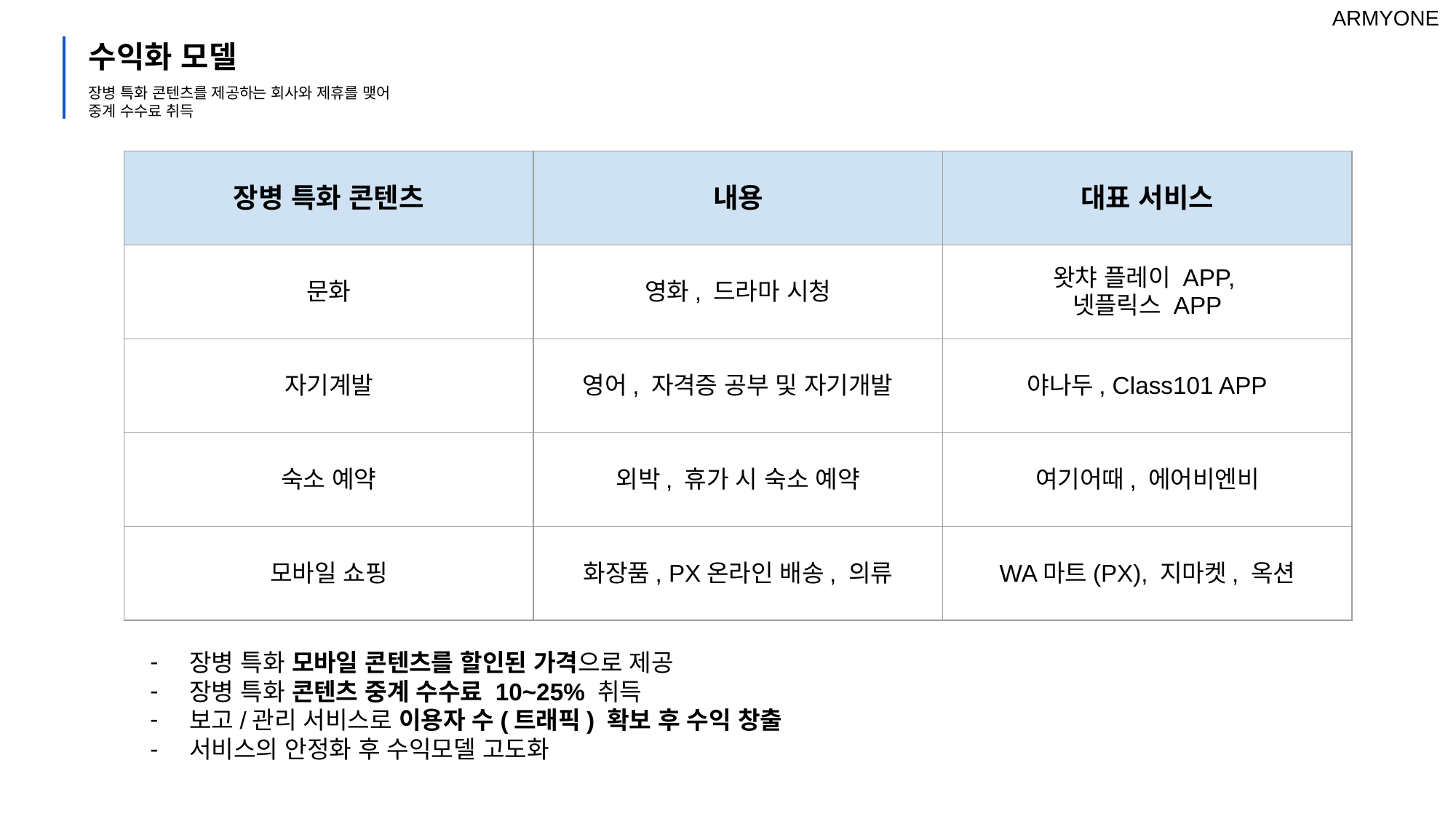

ARMYONE
수익화 모델

장병 특화 콘텐츠를 제공하는 회사와 제휴를 맺어
중계 수수료 취득

| 장병 특화 콘텐츠 | 내용 | 대표 서비스 |
| --- | --- | --- |
| 문화 | 영화, 드라마 시청 | 왓챠 플레이 APP, 넷플릭스 APP |
| 자기계발 | 영어, 자격증 공부 및 자기개발 | 야나두, Class101 APP |
| 숙소 예약 | 외박, 휴가 시 숙소 예약 | 여기어때, 에어비엔비 |
| 모바일 쇼핑 | 화장품, PX온라인 배송, 의류 | WA마트(PX), 지마켓, 옥션 |
장병 특화 모바일 콘텐츠를 할인된 가격으로 제공
장병 특화 콘텐츠 중계 수수료 10~25% 취득
보고/관리 서비스로 이용자 수(트래픽) 확보 후 수익 창출
서비스의 안정화 후 수익모델 고도화